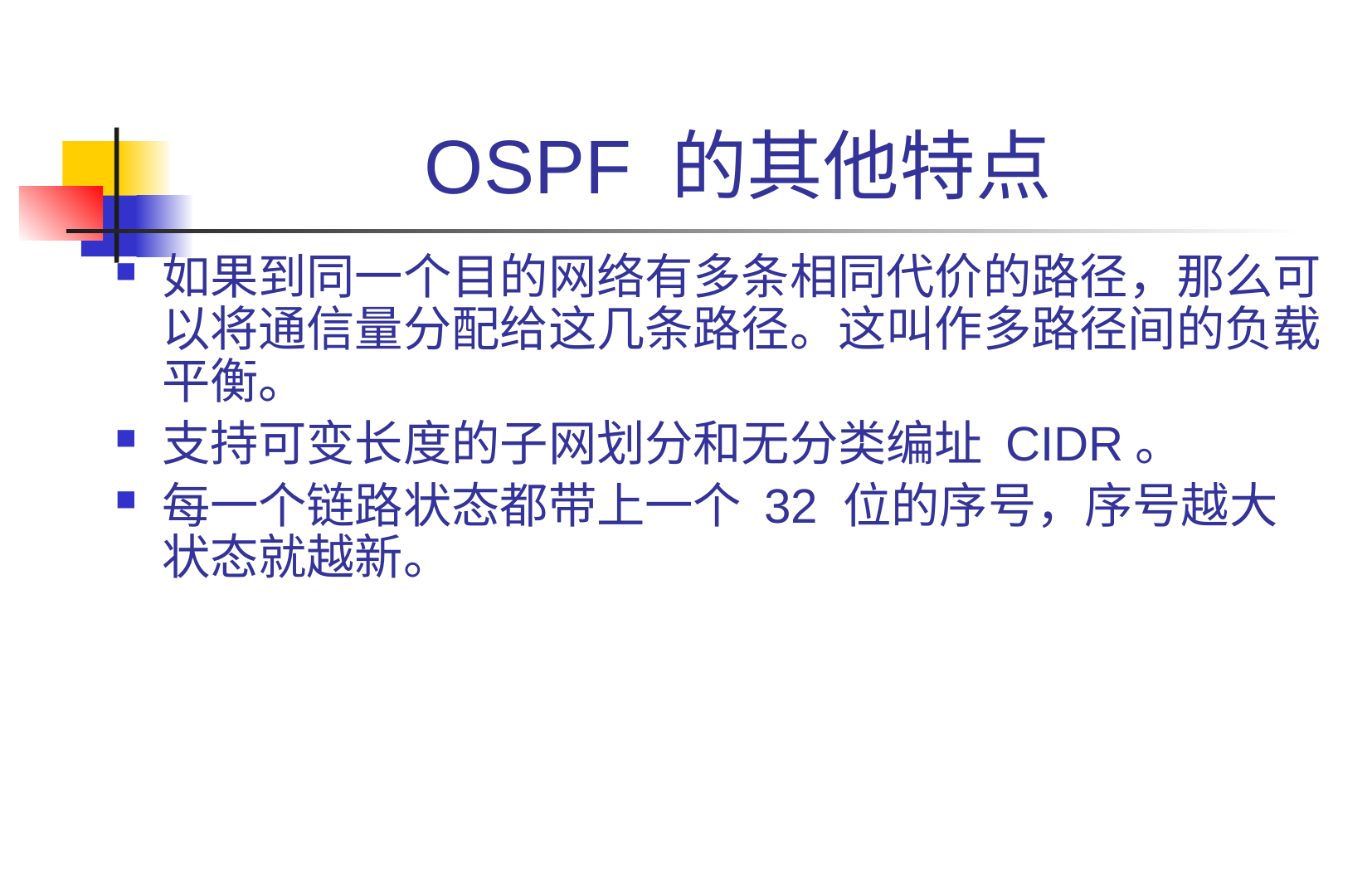

# OSPF 的其他特点
如果到同一个目的网络有多条相同代价的路径，那么可以将通信量分配给这几条路径。这叫作多路径间的负载平衡。
支持可变长度的子网划分和无分类编址 CIDR。
每一个链路状态都带上一个 32 位的序号，序号越大状态就越新。